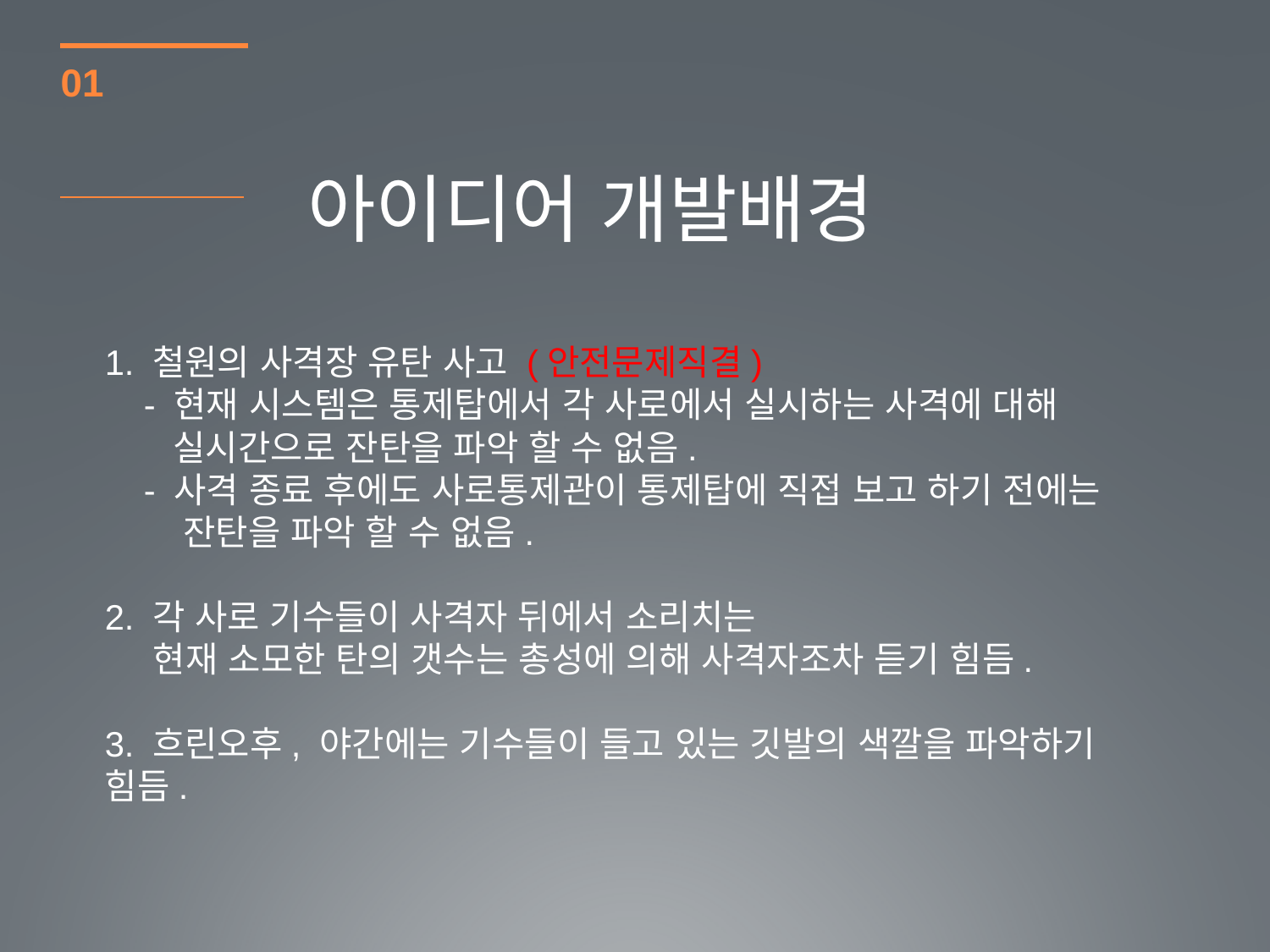

01
아이디어 개발배경
1. 철원의 사격장 유탄 사고 (안전문제직결)
    - 현재 시스템은 통제탑에서 각 사로에서 실시하는 사격에 대해
      실시간으로 잔탄을 파악 할 수 없음.
    - 사격 종료 후에도 사로통제관이 통제탑에 직접 보고 하기 전에는
       잔탄을 파악 할 수 없음.

2. 각 사로 기수들이 사격자 뒤에서 소리치는
    현재 소모한 탄의 갯수는 총성에 의해 사격자조차 듣기 힘듬.

3. 흐린오후, 야간에는 기수들이 들고 있는 깃발의 색깔을 파악하기 힘듬.